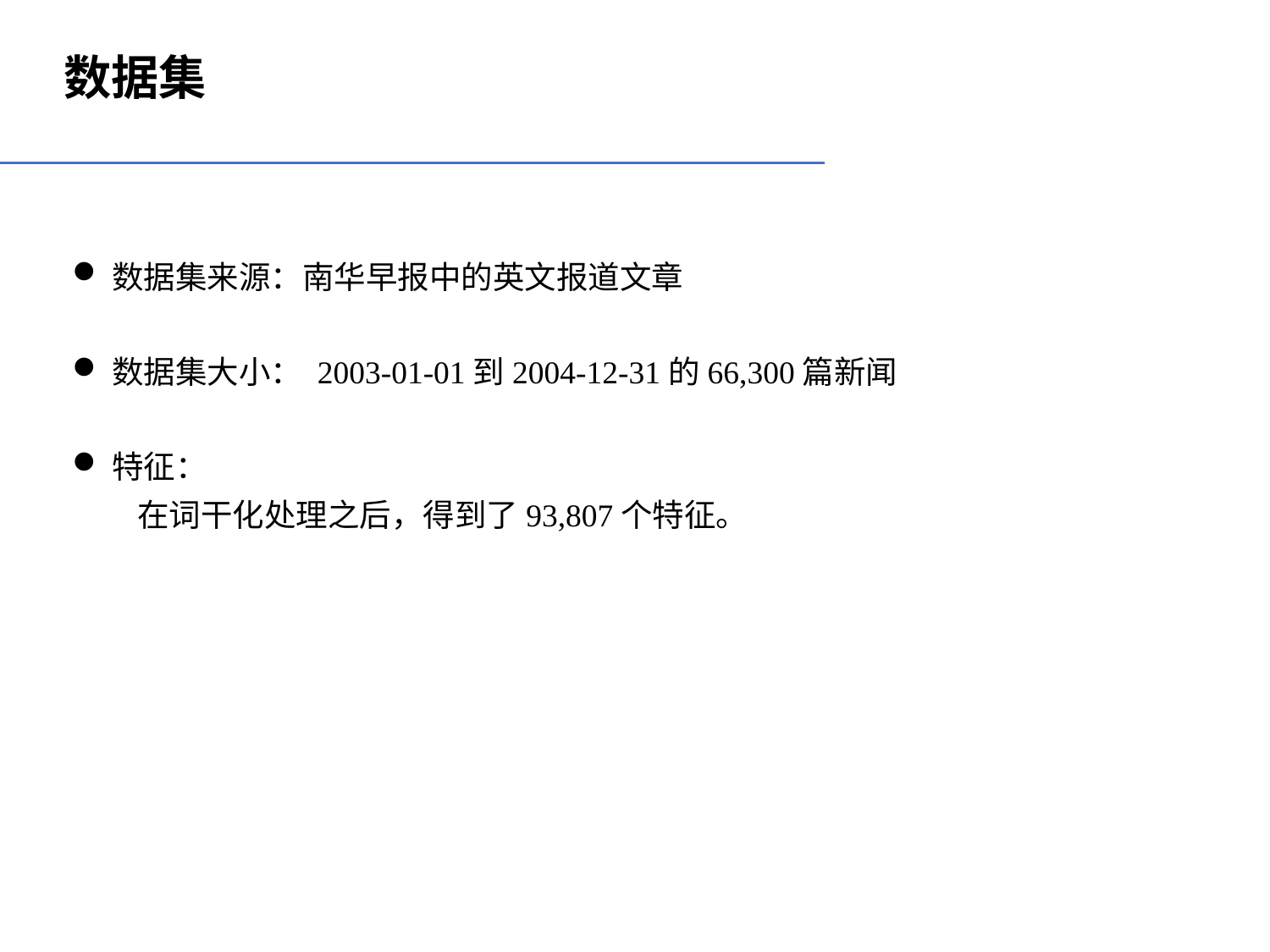

数据集
数据集来源：南华早报中的英文报道文章

数据集大小： 2003-01-01到2004-12-31的66,300篇新闻

特征：
在词干化处理之后，得到了93,807个特征。